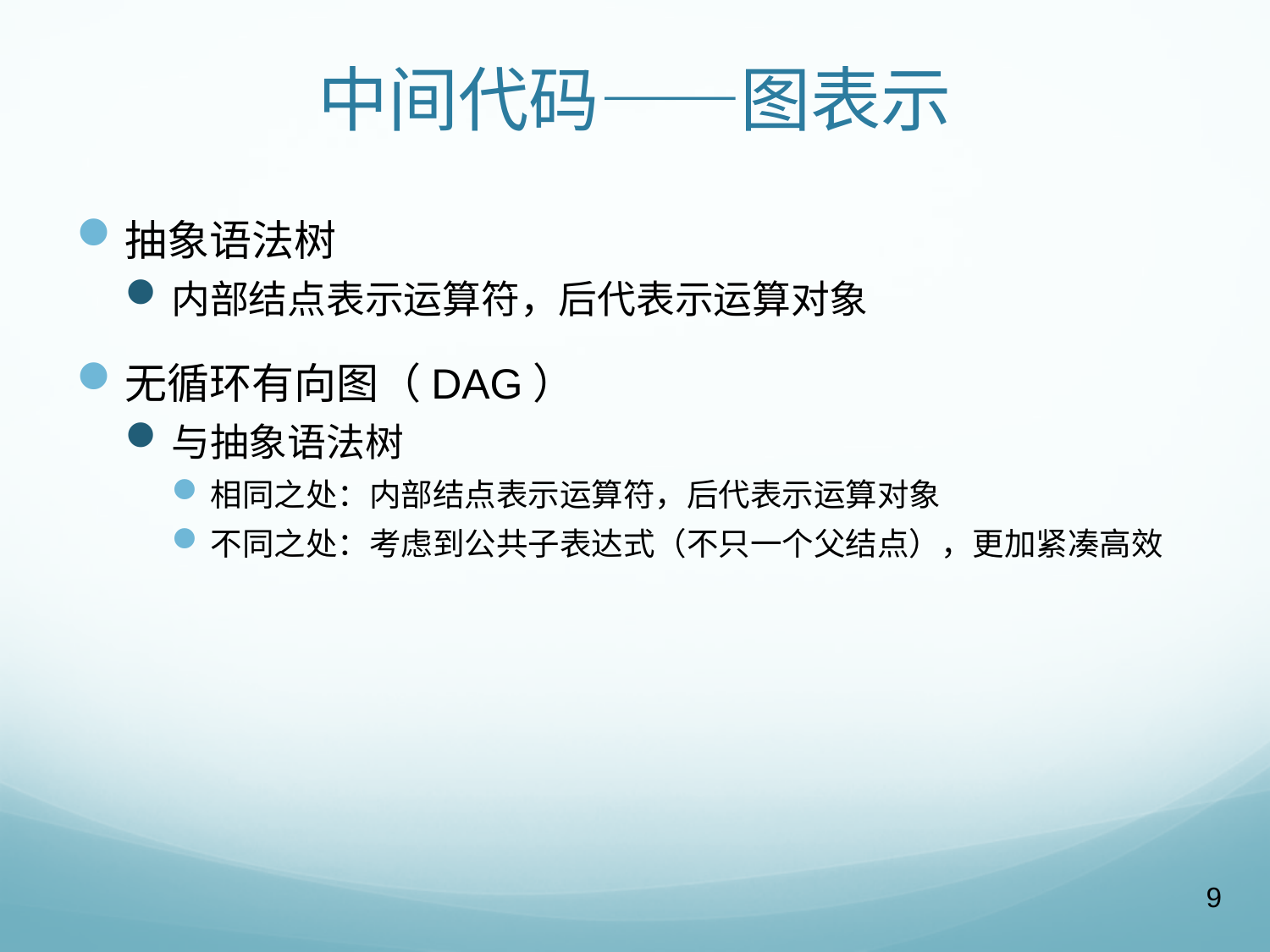

# 中间代码——图表示
抽象语法树
内部结点表示运算符，后代表示运算对象
无循环有向图（DAG）
与抽象语法树
相同之处：内部结点表示运算符，后代表示运算对象
不同之处：考虑到公共子表达式（不只一个父结点），更加紧凑高效
9